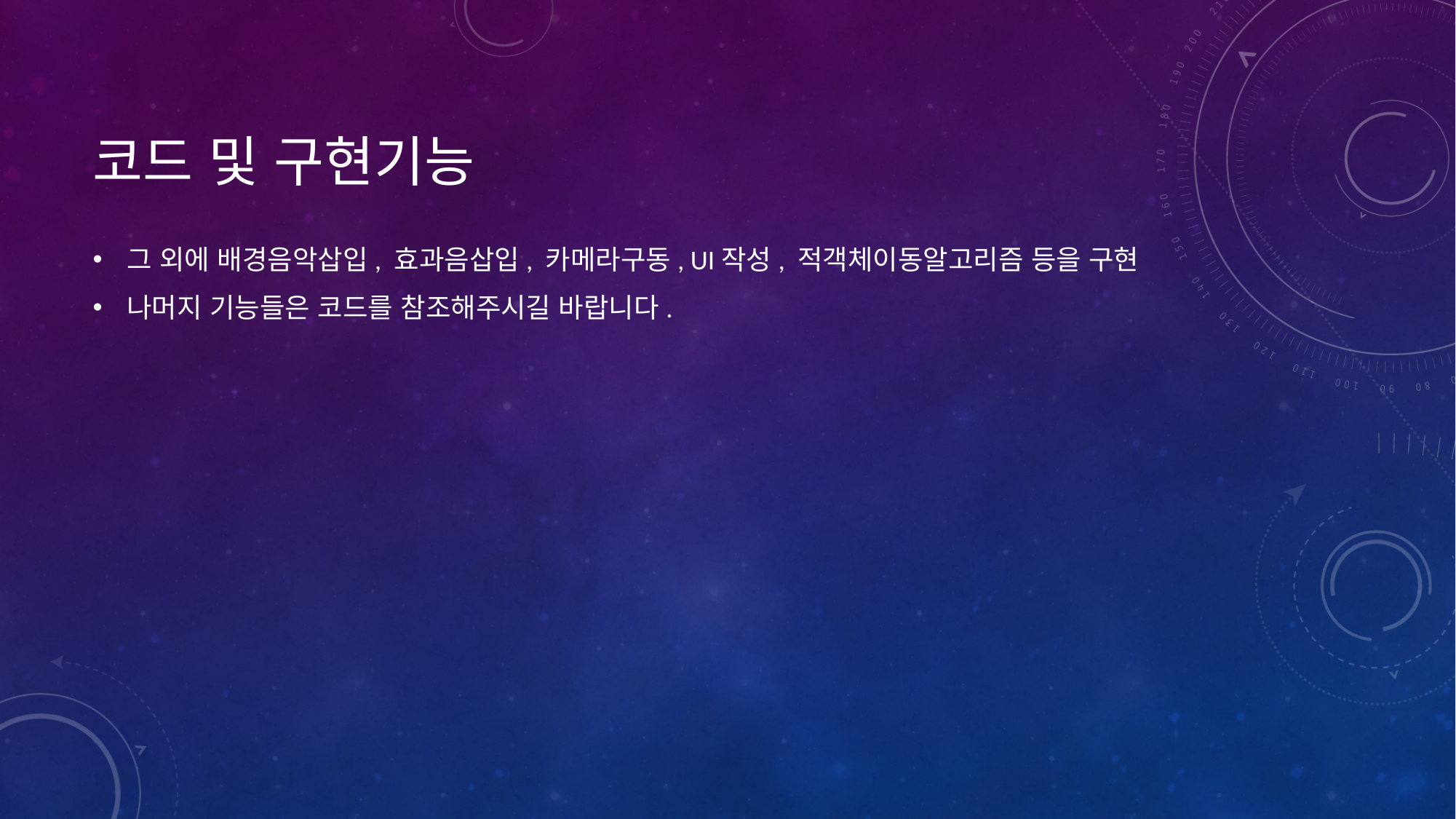

# 코드 및 구현기능
그 외에 배경음악삽입, 효과음삽입, 카메라구동, UI작성, 적객체이동알고리즘 등을 구현
나머지 기능들은 코드를 참조해주시길 바랍니다.